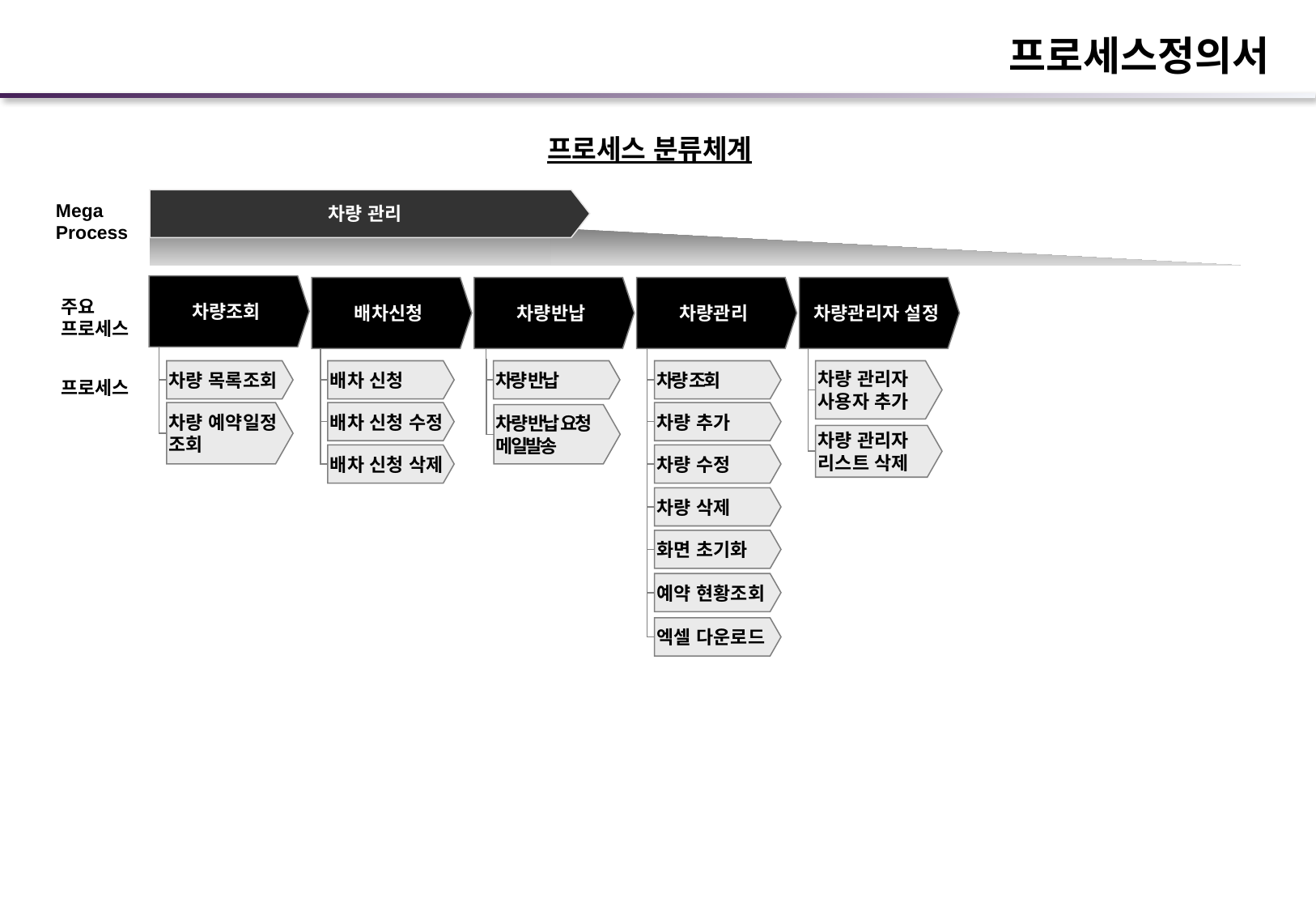

프로세스정의서
프로세스 분류체계
차량 관리
Mega
Process

차량조회
배차신청
차량반납
차량관리
차량관리자 설정
주요
프로세스
차량 목록조회
배차 신청
차량 반납
차량 조회
차량 관리자
사용자 추가
프로세스
차량 예약일정
조회
배차 신청 수정
차량 추가
차량 반납 요청
메일발송
차량 관리자
리스트 삭제
배차 신청 삭제
차량 수정
차량 삭제
화면 초기화
예약 현황조회
엑셀 다운로드